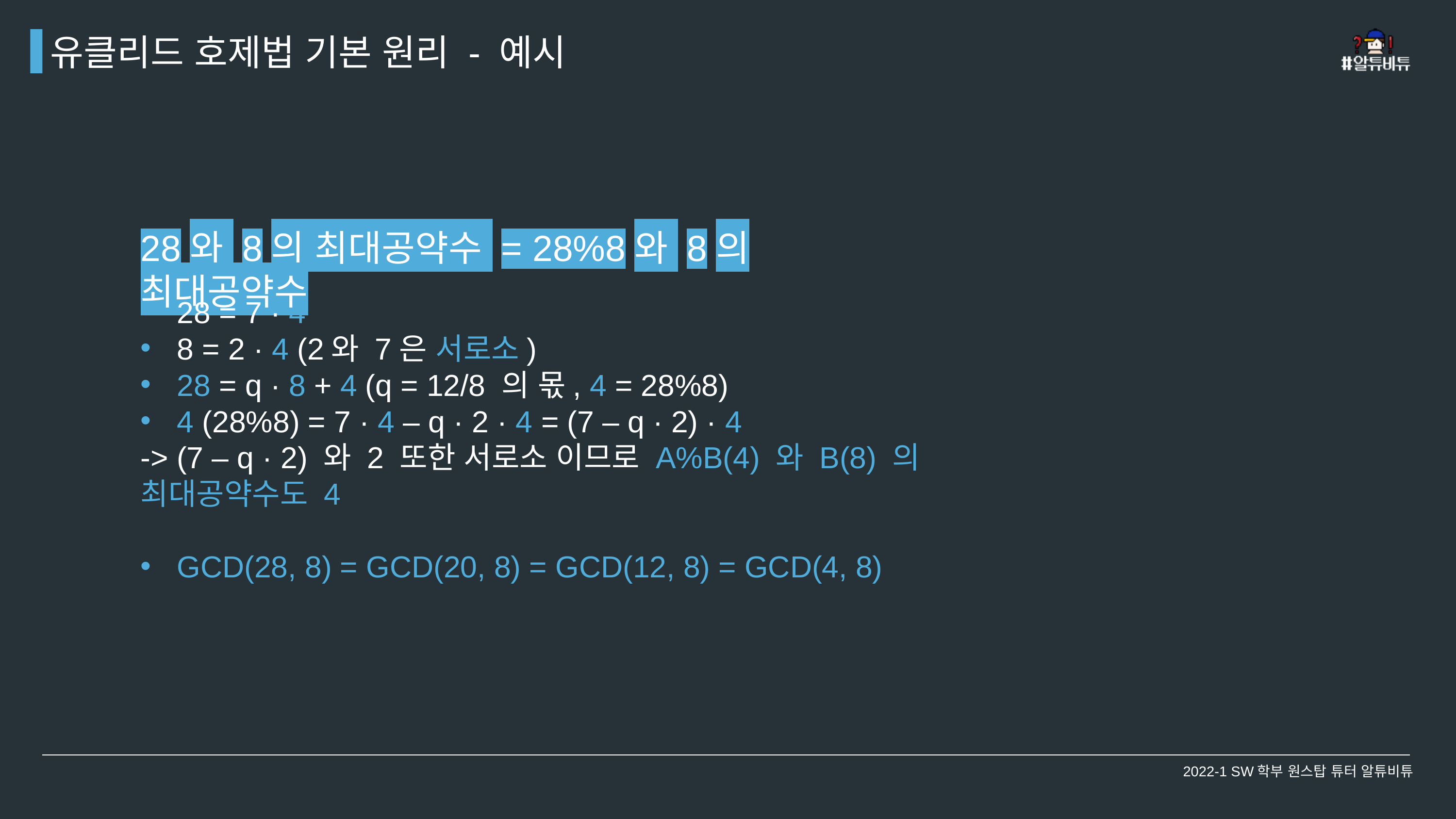

유클리드 호제법 기본 원리 - 예시
28와 8의 최대공약수 = 28%8와 8의 최대공약수
28 = 7 · 4
8 = 2 · 4 (2와 7은 서로소)
28 = q · 8 + 4 (q = 12/8 의 몫, 4 = 28%8)
4 (28%8) = 7 · 4 – q · 2 · 4 = (7 – q · 2) · 4
-> (7 – q · 2) 와 2 또한 서로소 이므로 A%B(4) 와 B(8) 의 최대공약수도 4

GCD(28, 8) = GCD(20, 8) = GCD(12, 8) = GCD(4, 8)
2022-1 SW학부 원스탑 튜터 알튜비튜